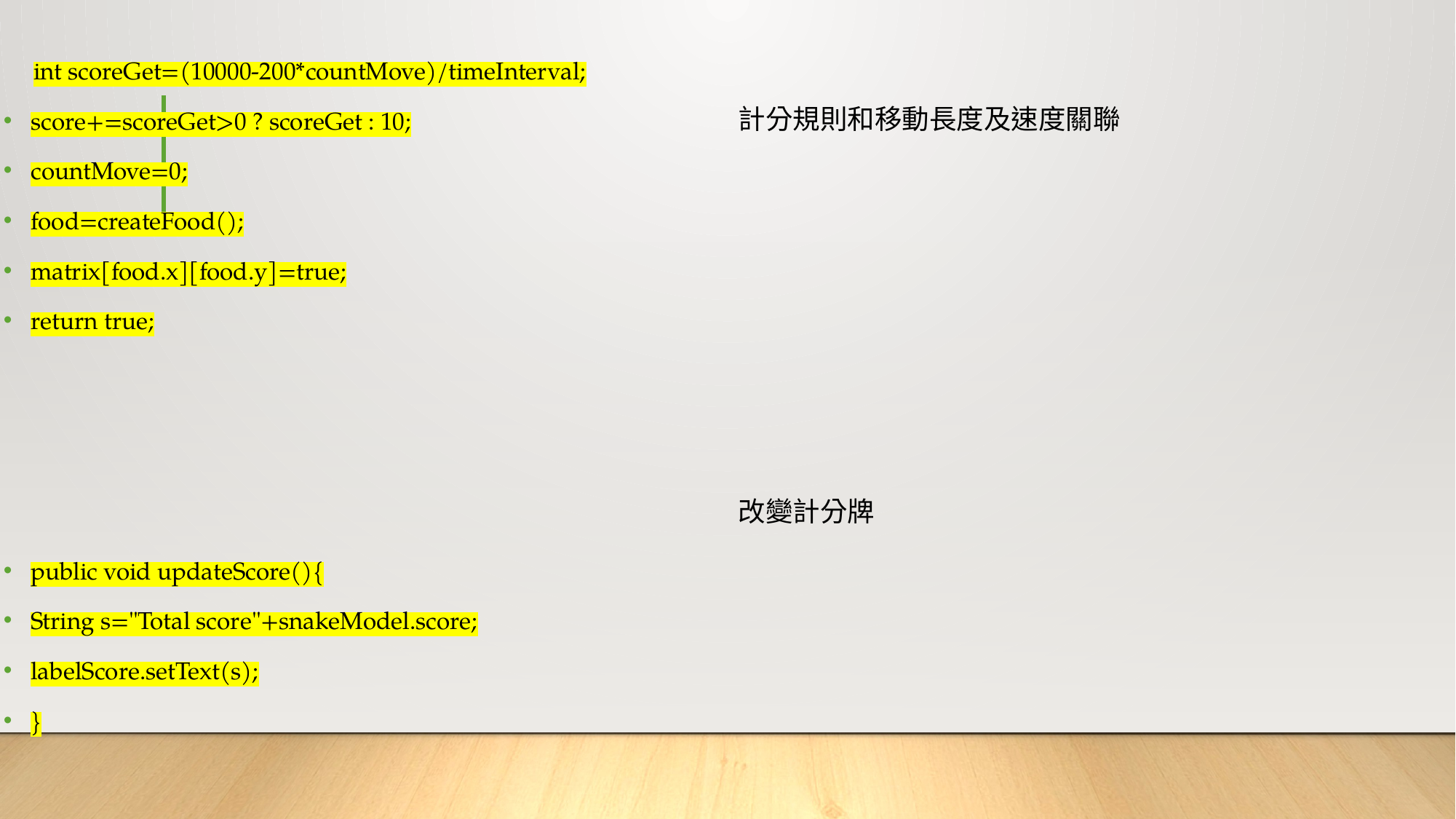

int scoreGet=(10000-200*countMove)/timeInterval;
score+=scoreGet>0 ? scoreGet : 10;
countMove=0;
food=createFood();
matrix[food.x][food.y]=true;
return true;

public void updateScore(){
String s="Total score"+snakeModel.score;
labelScore.setText(s);
}
計分規則和移動長度及速度關聯
改變計分牌